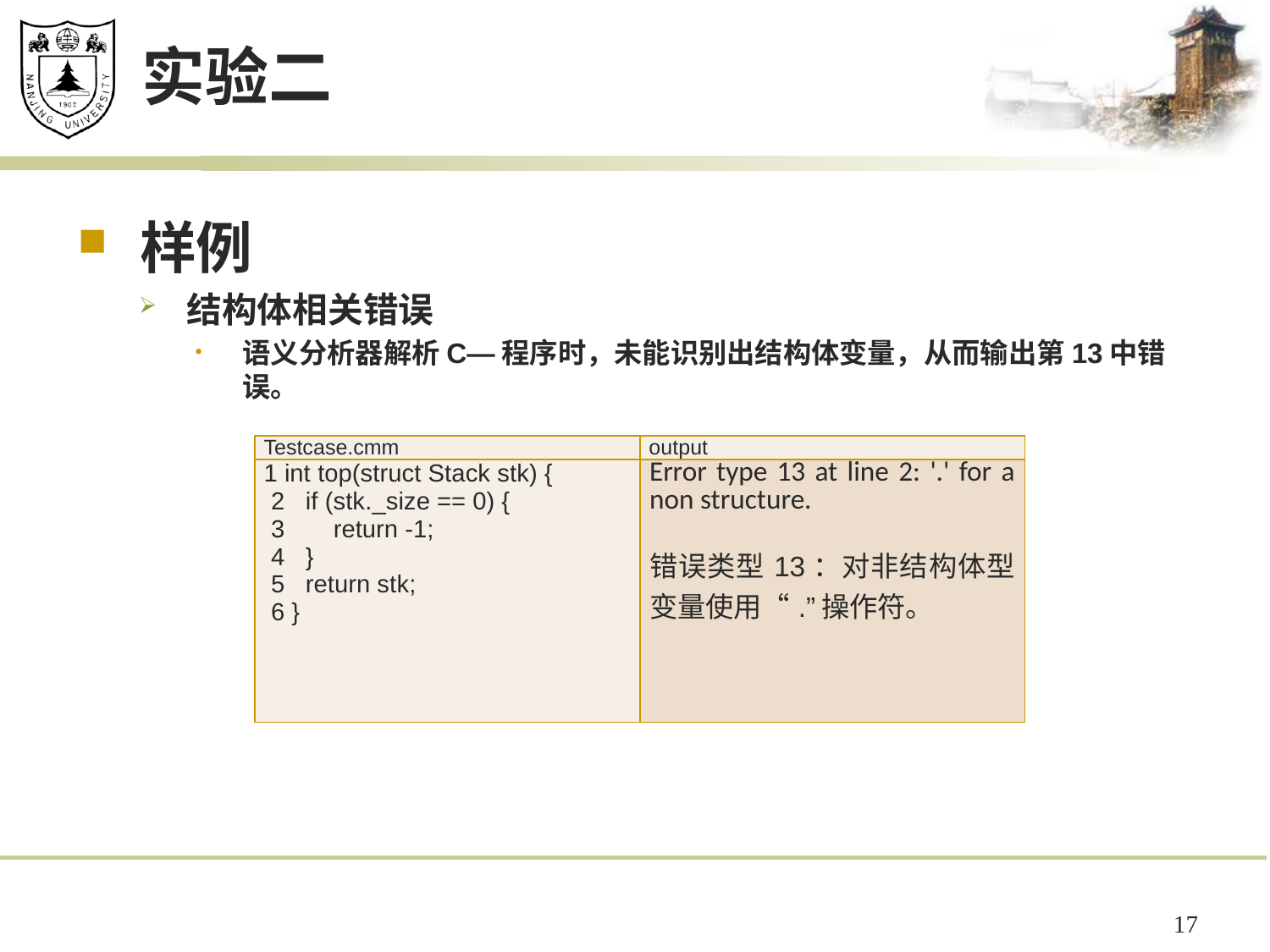

# 实验二
样例
结构体相关错误
语义分析器解析C—程序时，未能识别出结构体变量，从而输出第13中错误。
| Testcase.cmm | output |
| --- | --- |
| 1 int top(struct Stack stk) { 2 if (stk.\_size == 0) { 3 return -1; 4 } 5 return stk; 6 } | Error type 13 at line 2: '.' for a non structure. 错误类型13：对非结构体型变量使用“.”操作符。 |